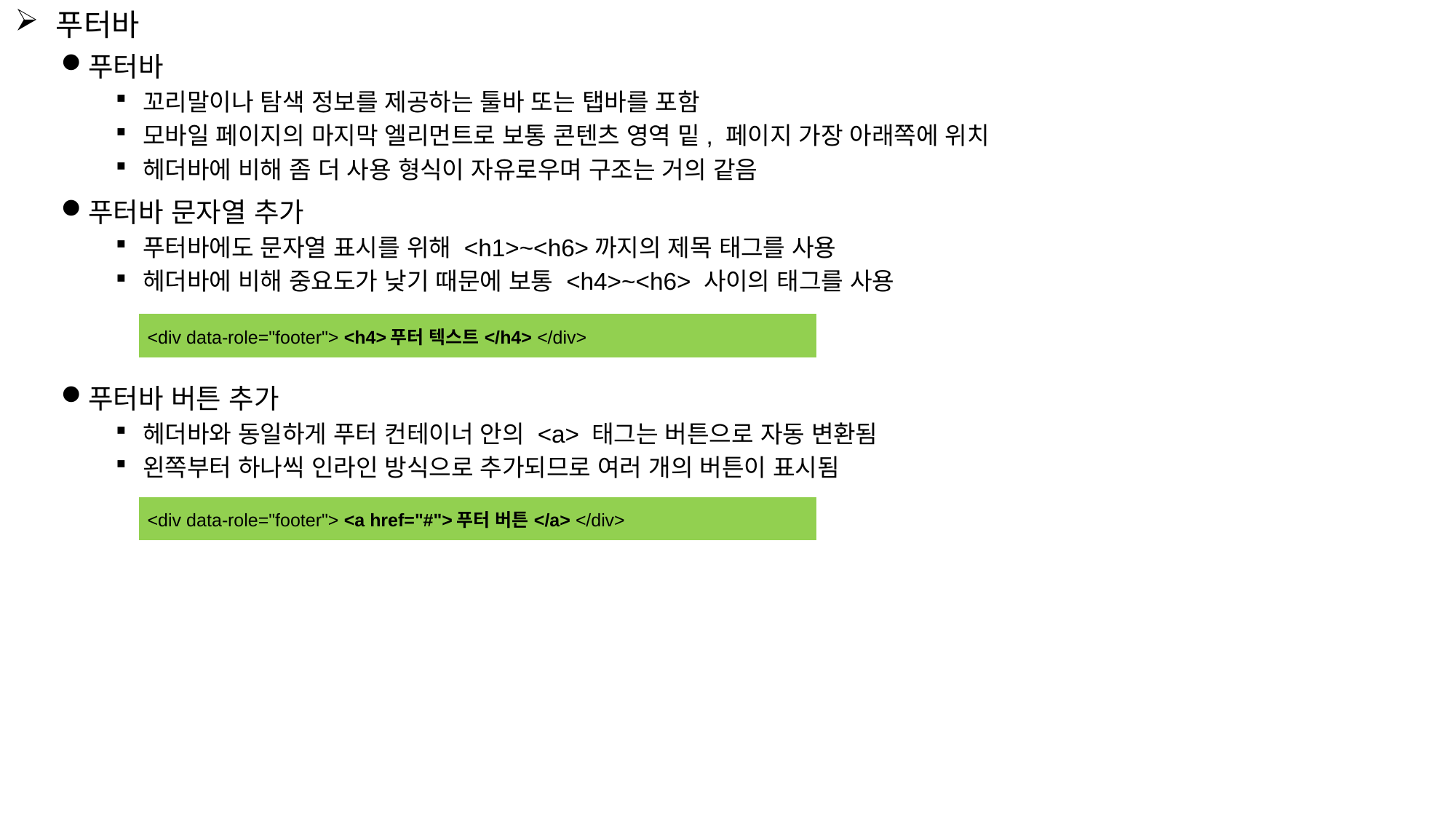

푸터바
푸터바
꼬리말이나 탐색 정보를 제공하는 툴바 또는 탭바를 포함
모바일 페이지의 마지막 엘리먼트로 보통 콘텐츠 영역 밑, 페이지 가장 아래쪽에 위치
헤더바에 비해 좀 더 사용 형식이 자유로우며 구조는 거의 같음
푸터바 문자열 추가
푸터바에도 문자열 표시를 위해 <h1>~<h6>까지의 제목 태그를 사용
헤더바에 비해 중요도가 낮기 때문에 보통 <h4>~<h6> 사이의 태그를 사용

푸터바 버튼 추가
헤더바와 동일하게 푸터 컨테이너 안의 <a> 태그는 버튼으로 자동 변환됨
왼쪽부터 하나씩 인라인 방식으로 추가되므로 여러 개의 버튼이 표시됨

| <div data-role="footer"> <h4>푸터 텍스트</h4> </div> |
| --- |
| <div data-role="footer"> <a href="#">푸터 버튼</a> </div> |
| --- |